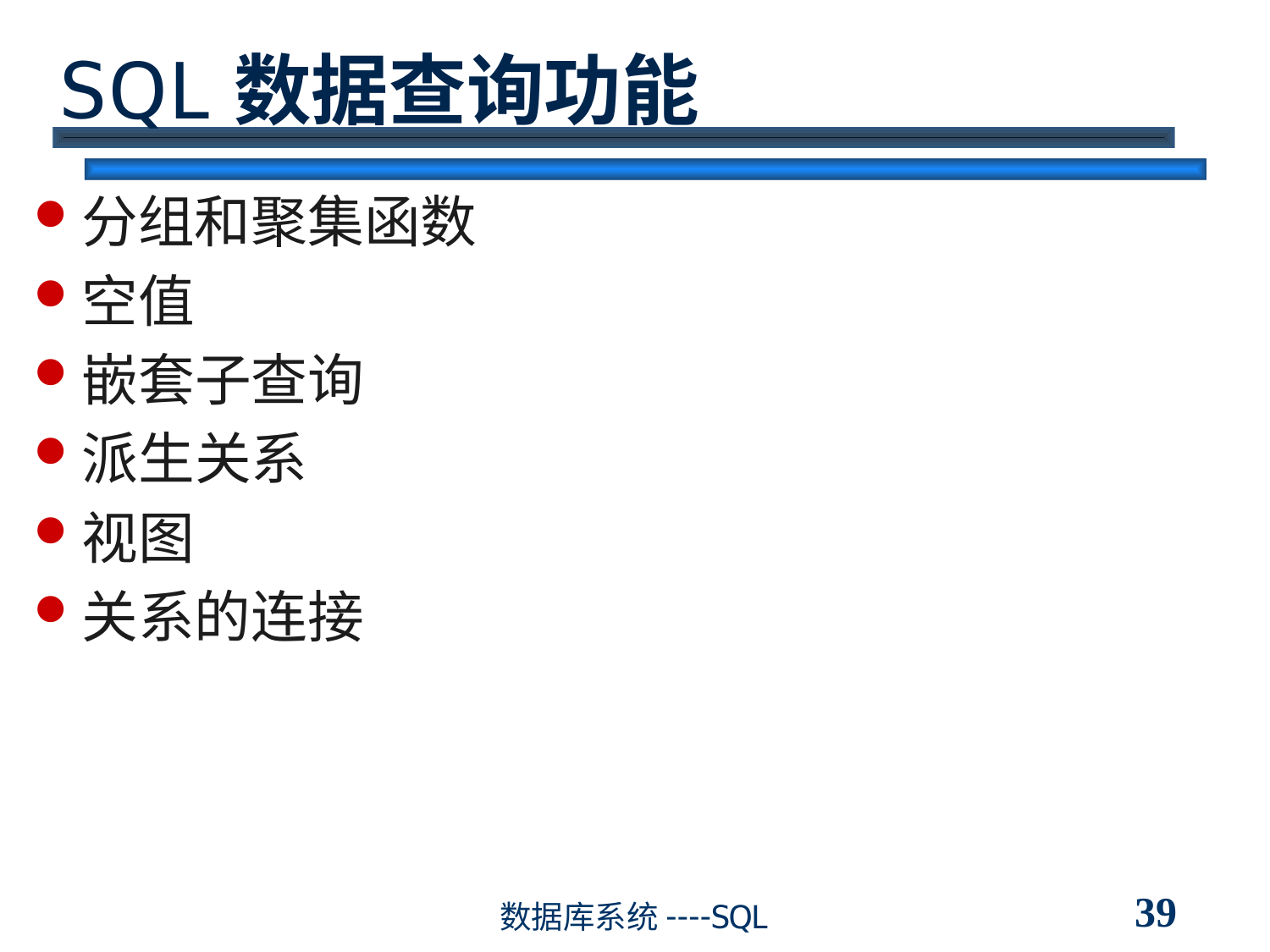

# SQL数据查询功能
分组和聚集函数
空值
嵌套子查询
派生关系
视图
关系的连接
39
数据库系统----SQL